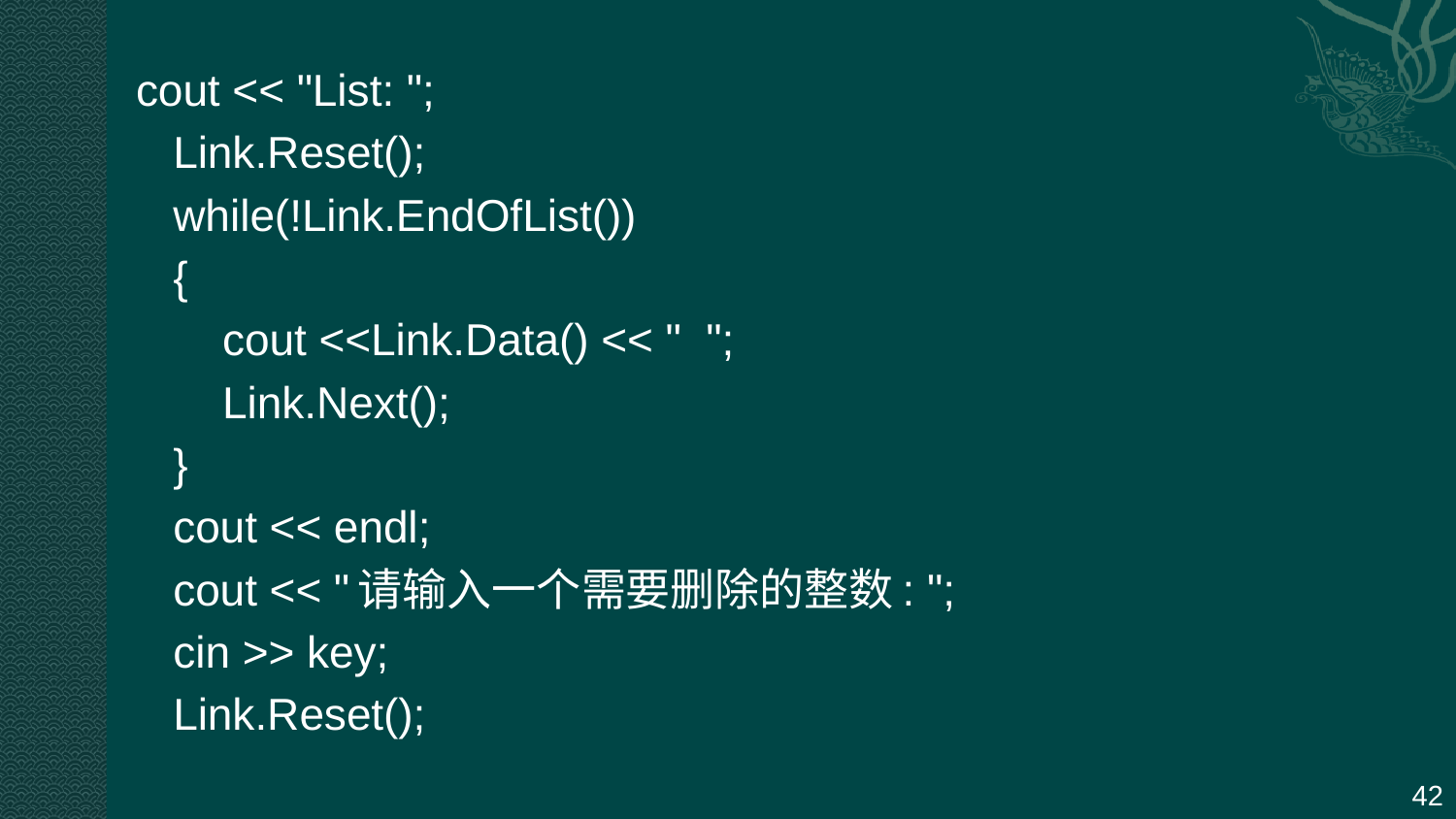

cout << "List: ";
    Link.Reset();
    while(!Link.EndOfList())
    {
        cout <<Link.Data() << "  ";
        Link.Next();
    }
    cout << endl;
    cout << "请输入一个需要删除的整数: ";
    cin >> key;
    Link.Reset();
42